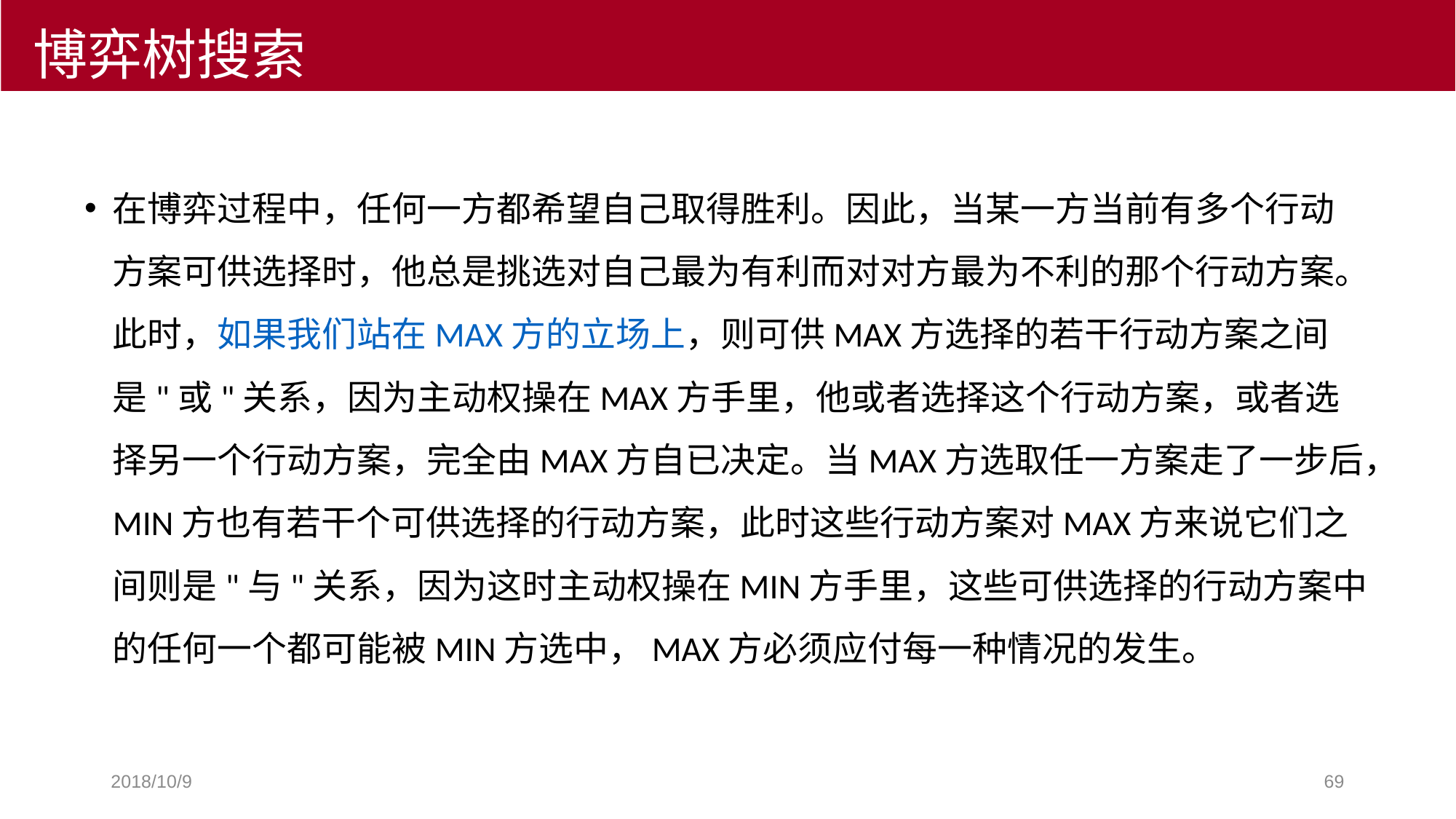

博弈树搜索
在博弈过程中，任何一方都希望自己取得胜利。因此，当某一方当前有多个行动方案可供选择时，他总是挑选对自己最为有利而对对方最为不利的那个行动方案。此时，如果我们站在MAX方的立场上，则可供MAX方选择的若干行动方案之间是"或"关系，因为主动权操在MAX方手里，他或者选择这个行动方案，或者选择另一个行动方案，完全由MAX方自已决定。当MAX方选取任一方案走了一步后，MIN方也有若干个可供选择的行动方案，此时这些行动方案对MAX方来说它们之间则是"与"关系，因为这时主动权操在MIN方手里，这些可供选择的行动方案中的任何一个都可能被MIN方选中，MAX方必须应付每一种情况的发生。
2018/10/9
69